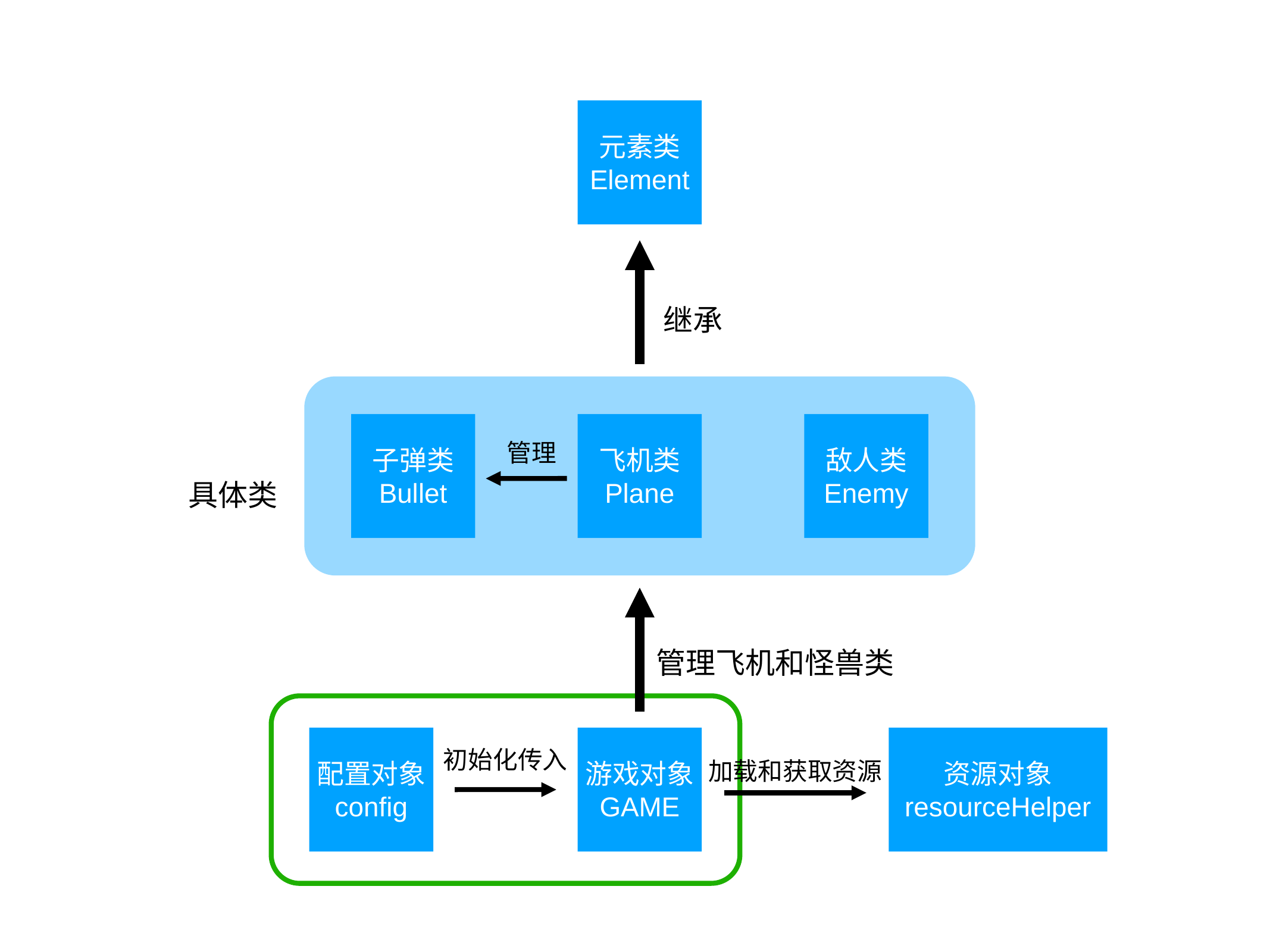

元素类
Element

继承

子弹类
Bullet

飞机类
Plane

敌人类
Enemy
管理
具体类

管理飞机和怪兽类

资源对象
resourceHelper

配置对象
config

游戏对象
GAME
初始化传入
加载和获取资源